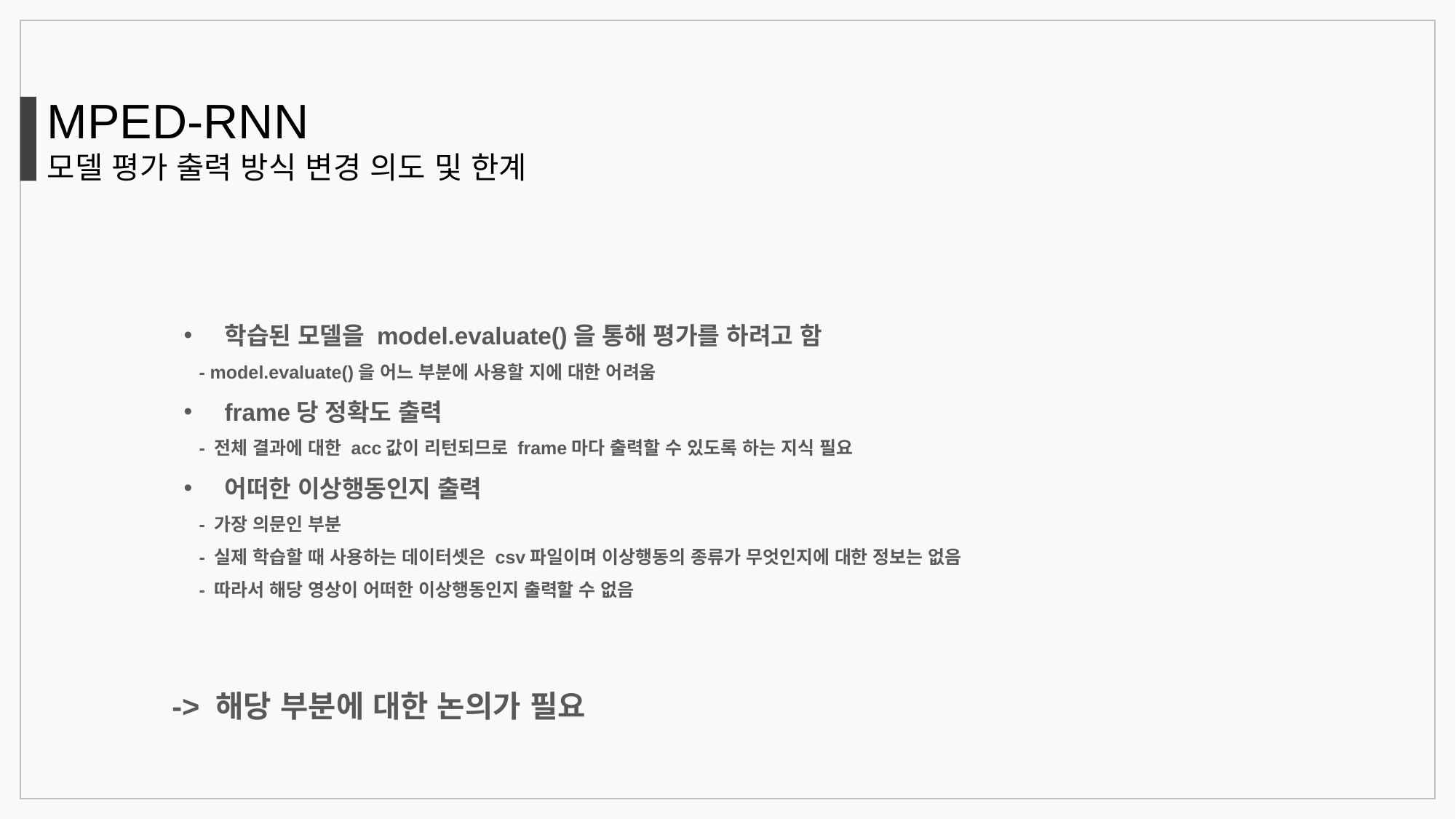

MPED-RNN
모델 평가 출력 방식 변경 의도 및 한계

학습된 모델을 model.evaluate()을 통해 평가를 하려고 함
   - model.evaluate()을 어느 부분에 사용할 지에 대한 어려움
frame당 정확도 출력
   - 전체 결과에 대한 acc값이 리턴되므로 frame마다 출력할 수 있도록 하는 지식 필요
어떠한 이상행동인지 출력
   - 가장 의문인 부분
   - 실제 학습할 때 사용하는 데이터셋은 csv파일이며 이상행동의 종류가 무엇인지에 대한 정보는 없음
   - 따라서 해당 영상이 어떠한 이상행동인지 출력할 수 없음
-> 해당 부분에 대한 논의가 필요